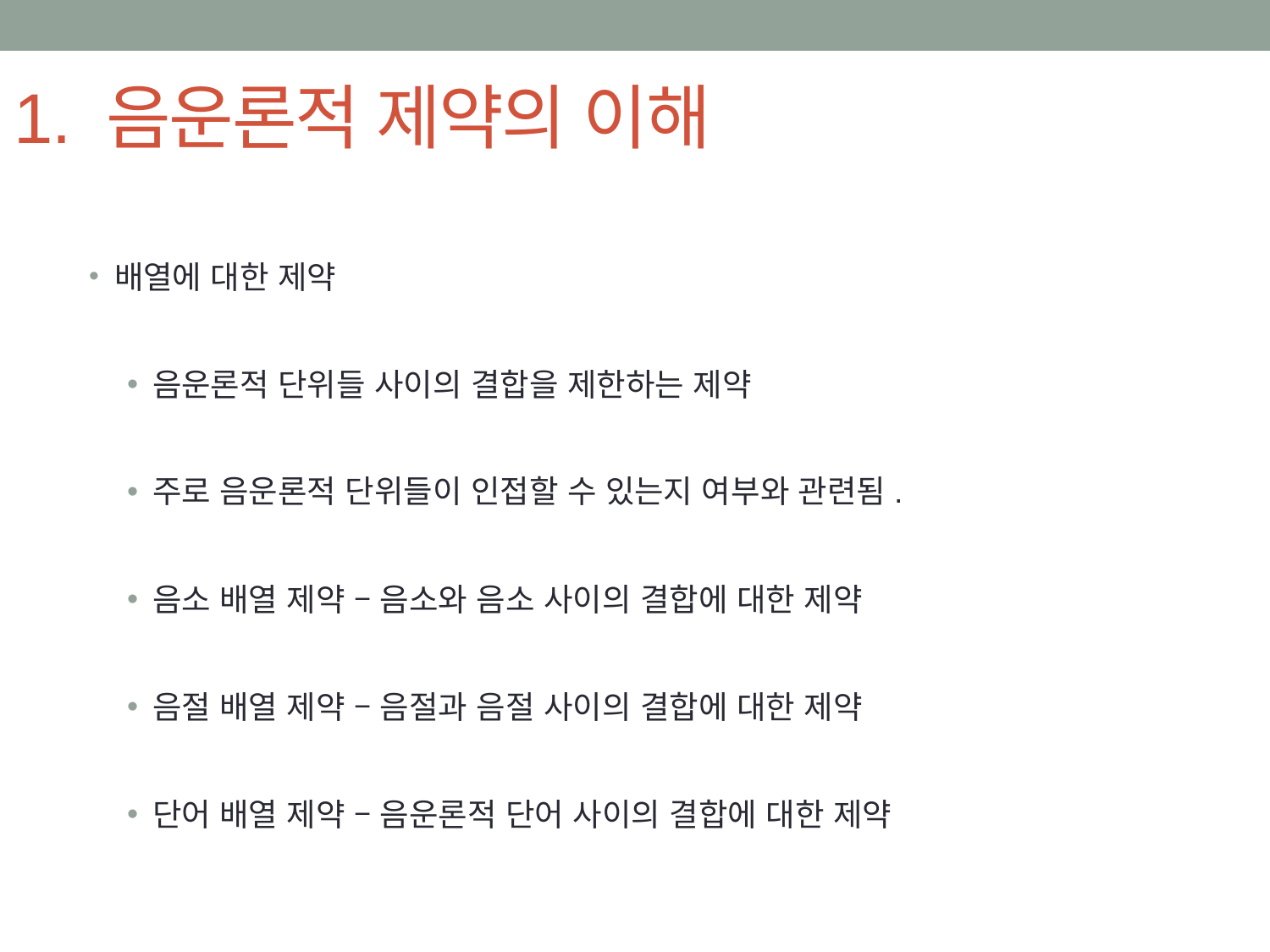

# 1. 음운론적 제약의 이해

배열에 대한 제약

음운론적 단위들 사이의 결합을 제한하는 제약

주로 음운론적 단위들이 인접할 수 있는지 여부와 관련됨.

음소 배열 제약 – 음소와 음소 사이의 결합에 대한 제약

음절 배열 제약 – 음절과 음절 사이의 결합에 대한 제약

단어 배열 제약 – 음운론적 단어 사이의 결합에 대한 제약